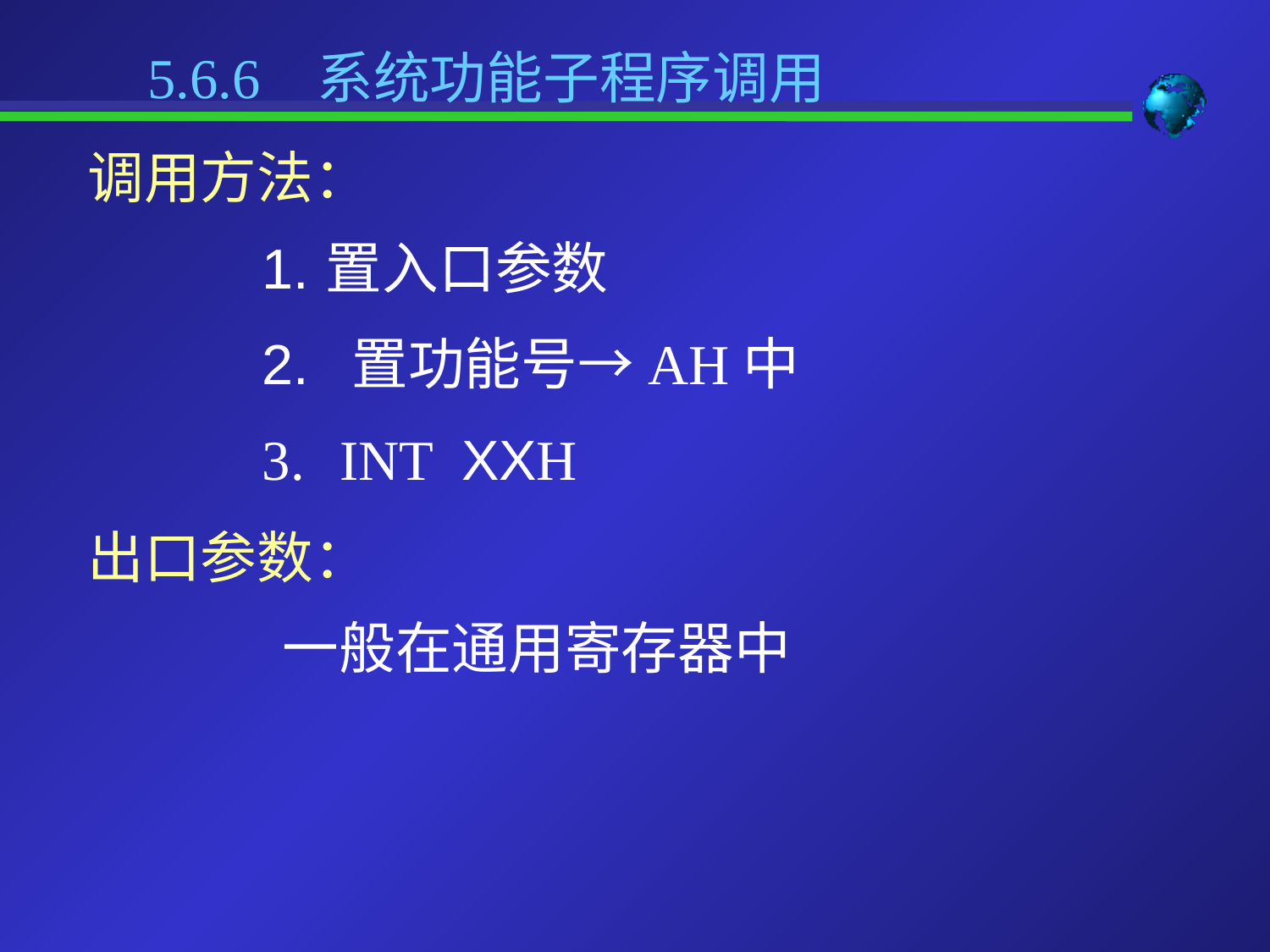

5.6.6   系统功能子程序调用
调用方法：
置入口参数
 置功能号→AH中
 INT  XXH
出口参数：
一般在通用寄存器中
65